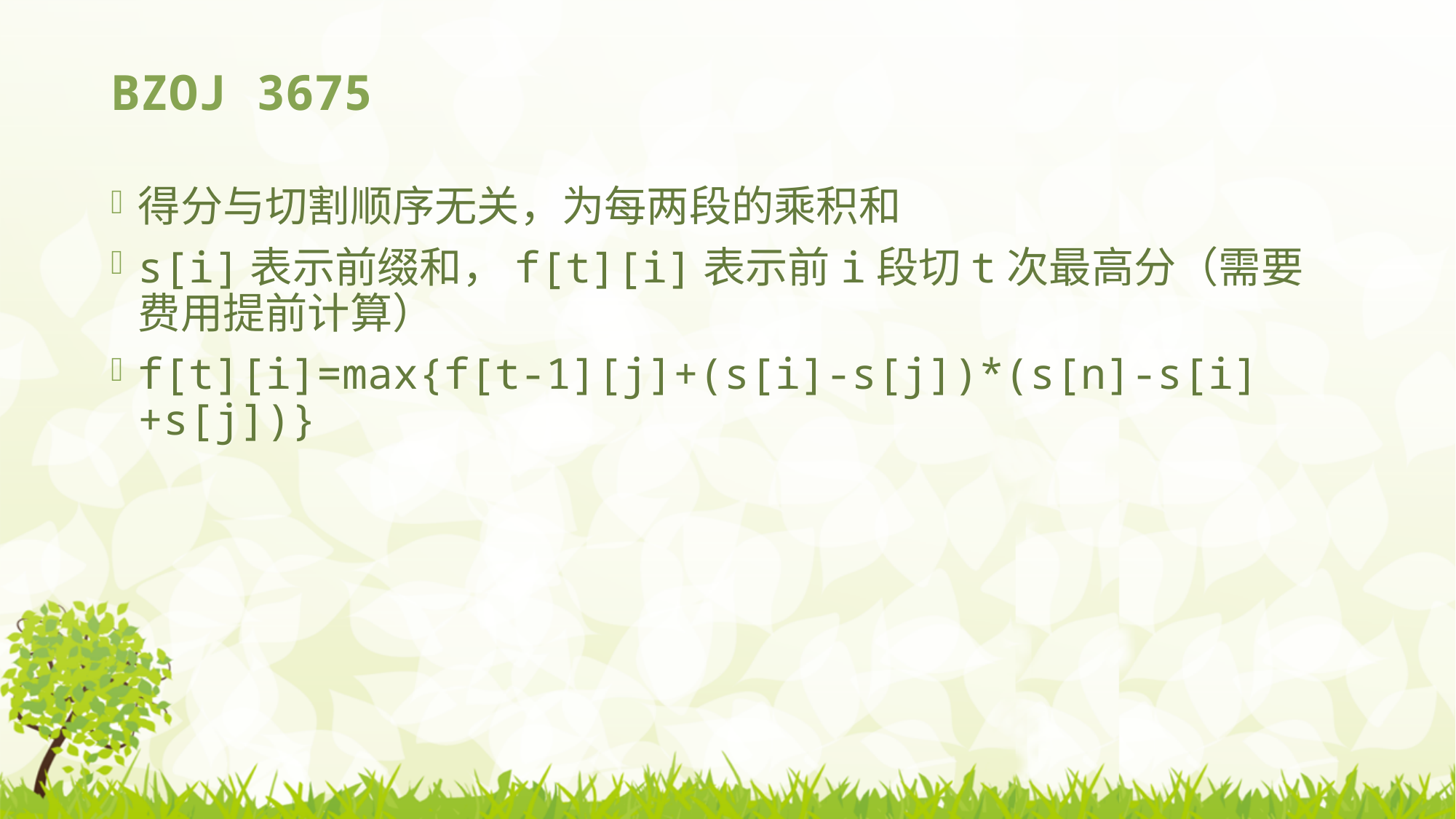

# BZOJ 3675
得分与切割顺序无关，为每两段的乘积和
s[i]表示前缀和，f[t][i]表示前i段切t次最高分（需要费用提前计算）
f[t][i]=max{f[t-1][j]+(s[i]-s[j])*(s[n]-s[i]+s[j])}